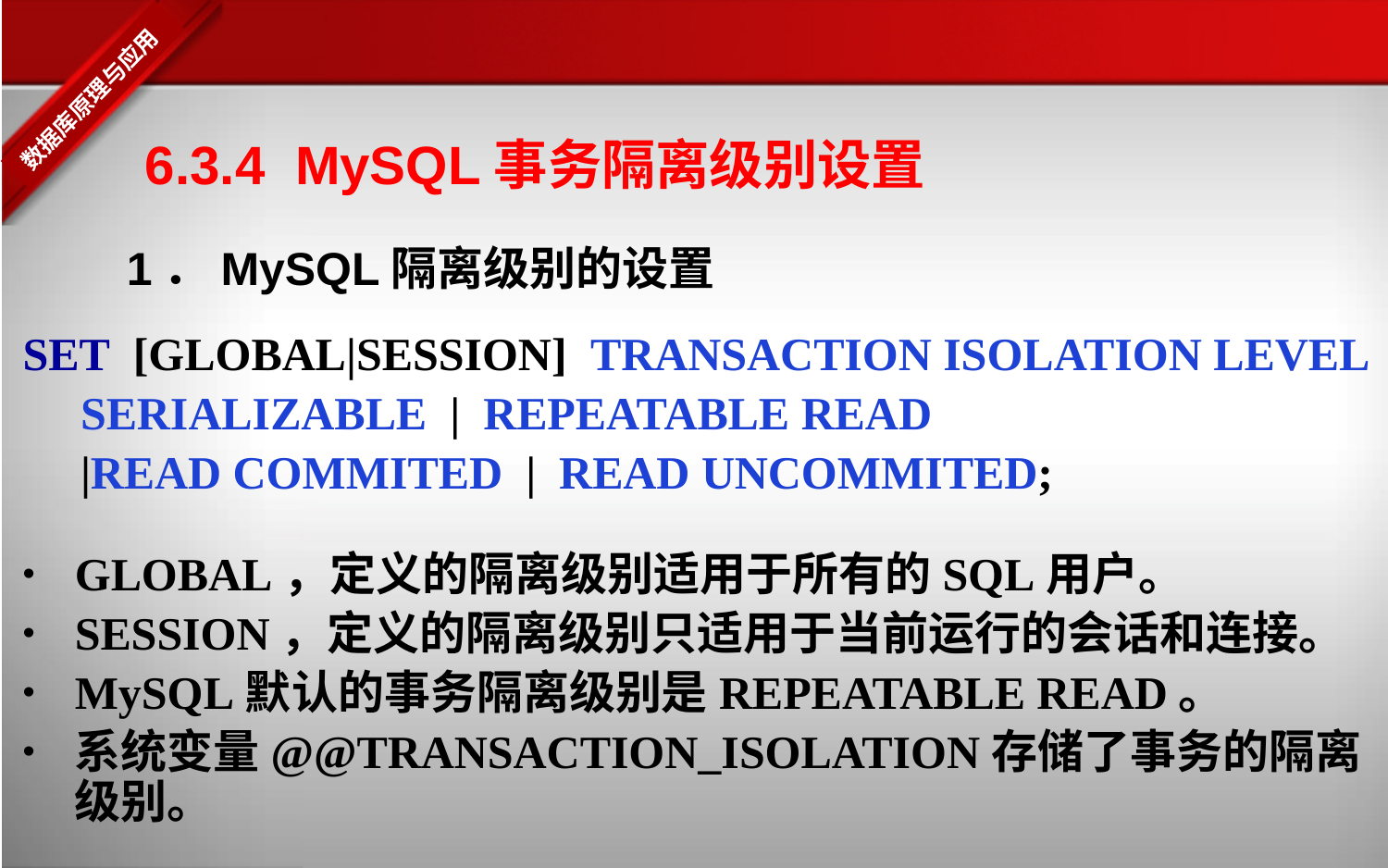

6.3.4  MySQL事务隔离级别设置
1．MySQL隔离级别的设置
SET  [GLOBAL|SESSION]  TRANSACTION ISOLATION LEVEL
     SERIALIZABLE  |  REPEATABLE READ
     |READ COMMITED  |  READ UNCOMMITED;
GLOBAL，定义的隔离级别适用于所有的SQL用户。
SESSION，定义的隔离级别只适用于当前运行的会话和连接。
MySQL默认的事务隔离级别是REPEATABLE READ。
系统变量@@TRANSACTION_ISOLATION存储了事务的隔离级别。